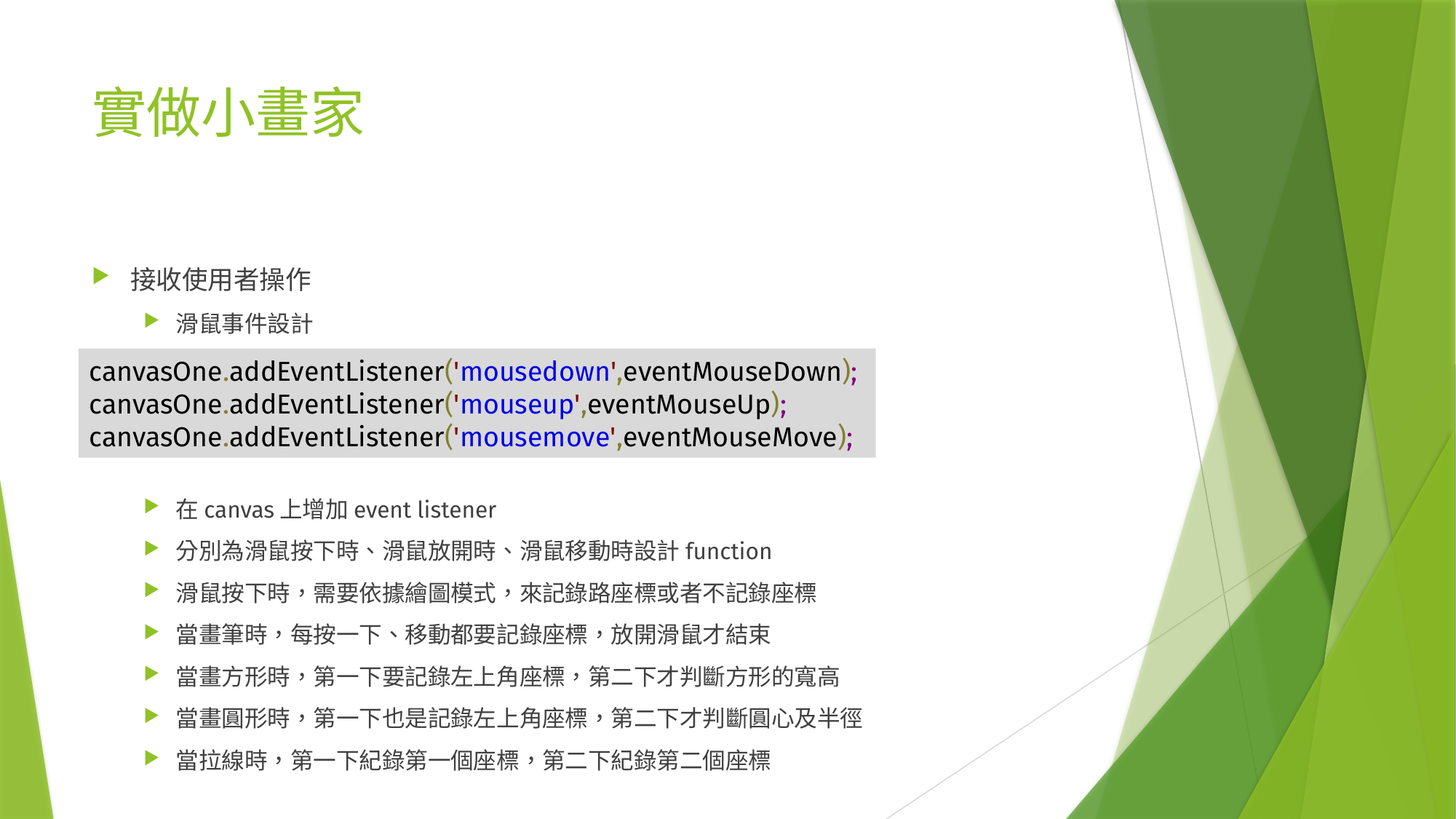

# 實做小畫家
接收使用者操作
滑鼠事件設計

在canvas上增加event listener
分別為滑鼠按下時、滑鼠放開時、滑鼠移動時設計function
滑鼠按下時，需要依據繪圖模式，來記錄路座標或者不記錄座標
當畫筆時，每按一下、移動都要記錄座標，放開滑鼠才結束
當畫方形時，第一下要記錄左上角座標，第二下才判斷方形的寬高
當畫圓形時，第一下也是記錄左上角座標，第二下才判斷圓心及半徑
當拉線時，第一下紀錄第一個座標，第二下紀錄第二個座標

canvasOne.addEventListener('mousedown',eventMouseDown);
canvasOne.addEventListener('mouseup',eventMouseUp);
canvasOne.addEventListener('mousemove',eventMouseMove);